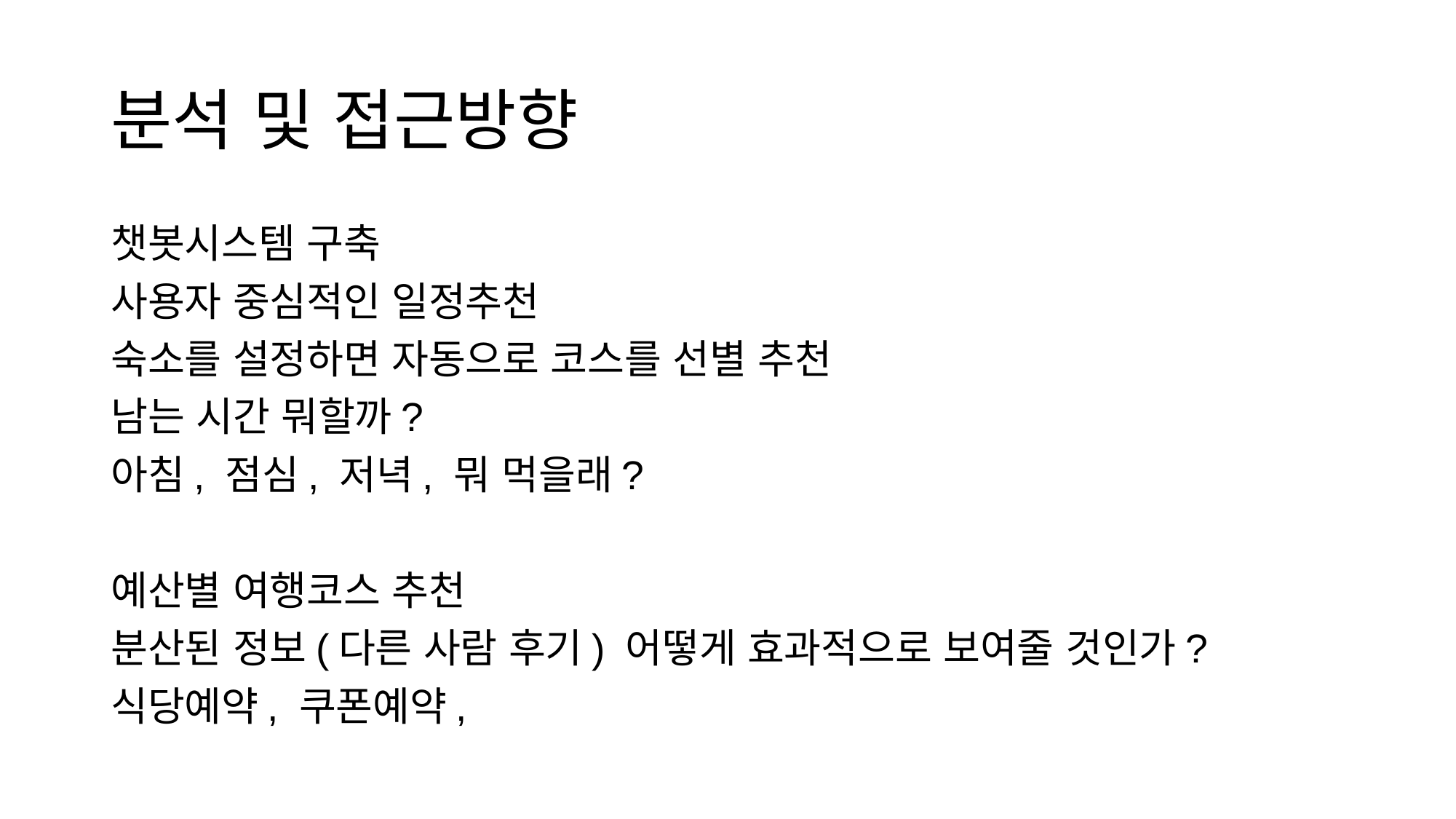

# 분석 및 접근방향
챗봇시스템 구축
사용자 중심적인 일정추천
숙소를 설정하면 자동으로 코스를 선별 추천
남는 시간 뭐할까?
아침, 점심, 저녁, 뭐 먹을래?

예산별 여행코스 추천
분산된 정보(다른 사람 후기) 어떻게 효과적으로 보여줄 것인가?
식당예약, 쿠폰예약,